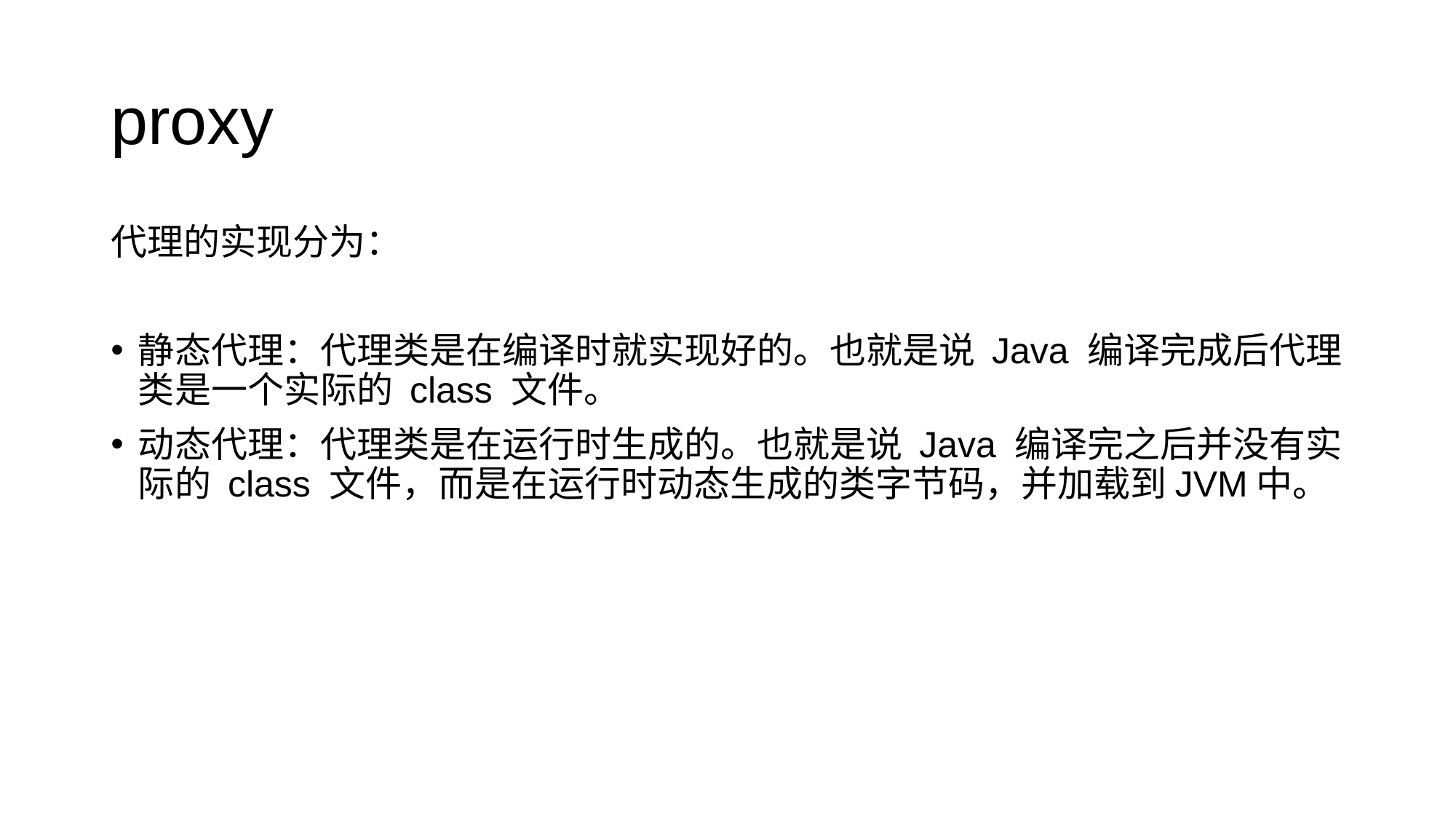

# proxy
代理的实现分为：

静态代理：代理类是在编译时就实现好的。也就是说 Java 编译完成后代理类是一个实际的 class 文件。
动态代理：代理类是在运行时生成的。也就是说 Java 编译完之后并没有实际的 class 文件，而是在运行时动态生成的类字节码，并加载到JVM中。